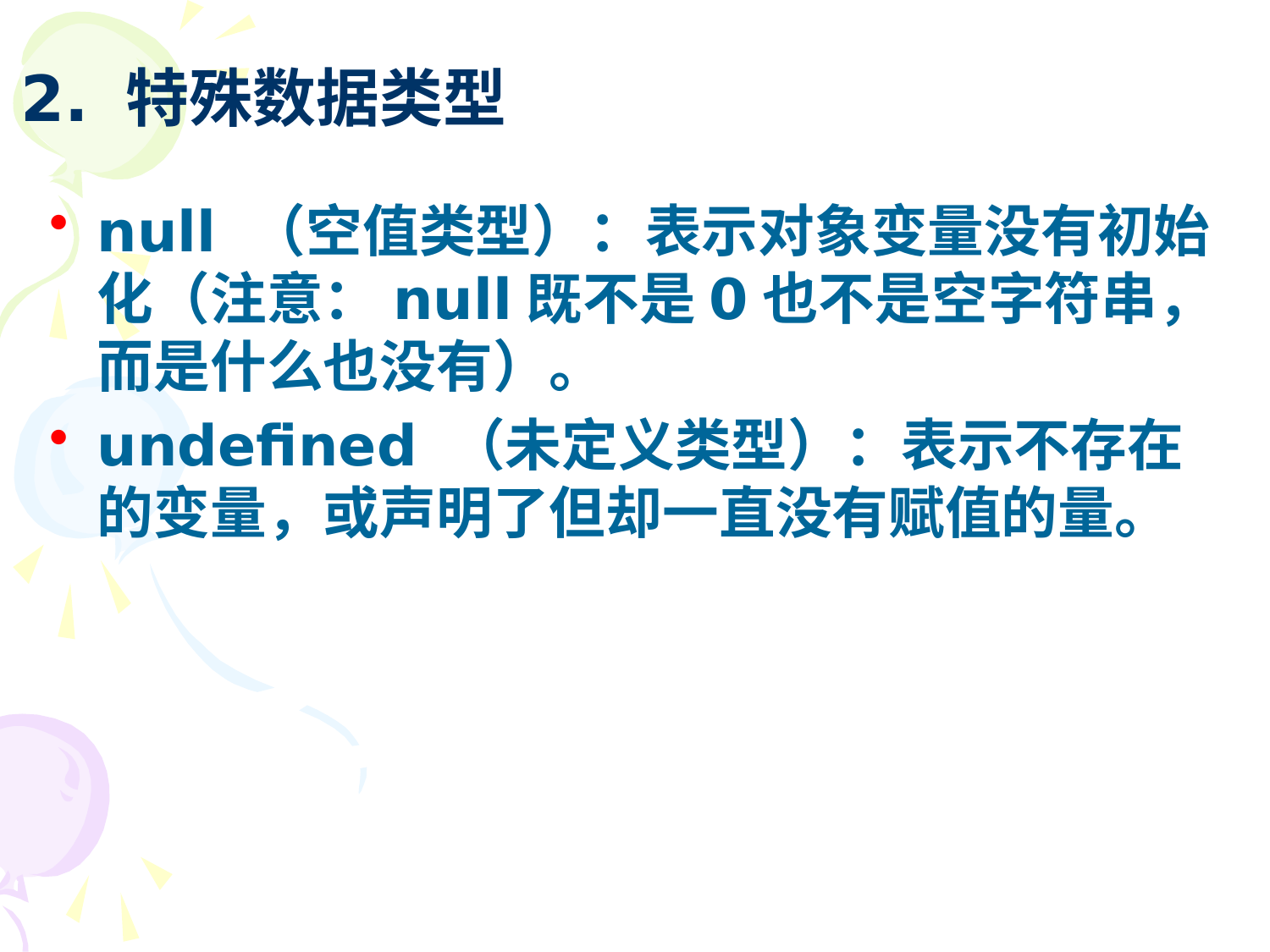

# 2. 特殊数据类型
null （空值类型）：表示对象变量没有初始化（注意：null既不是0也不是空字符串，而是什么也没有）。
undefined （未定义类型）：表示不存在的变量，或声明了但却一直没有赋值的量。